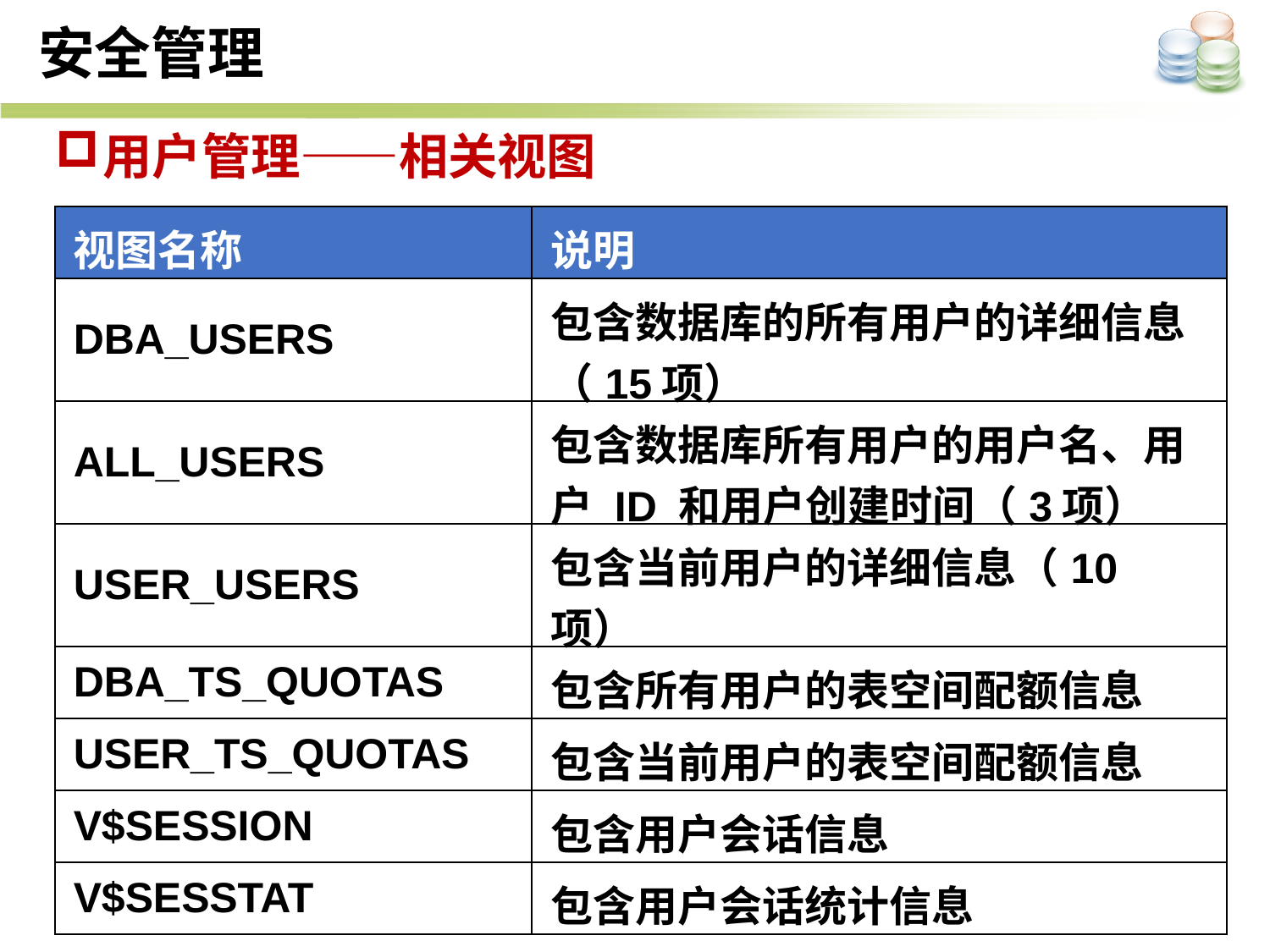

安全管理
用户管理——相关视图
| 视图名称 | 说明 |
| --- | --- |
| DBA\_USERS | 包含数据库的所有用户的详细信息（15项） |
| ALL\_USERS | 包含数据库所有用户的用户名、用户 ID 和用户创建时间（3项） |
| USER\_USERS | 包含当前用户的详细信息（10项） |
| DBA\_TS\_QUOTAS | 包含所有用户的表空间配额信息 |
| USER\_TS\_QUOTAS | 包含当前用户的表空间配额信息 |
| V$SESSION | 包含用户会话信息 |
| V$SESSTAT | 包含用户会话统计信息 |
16